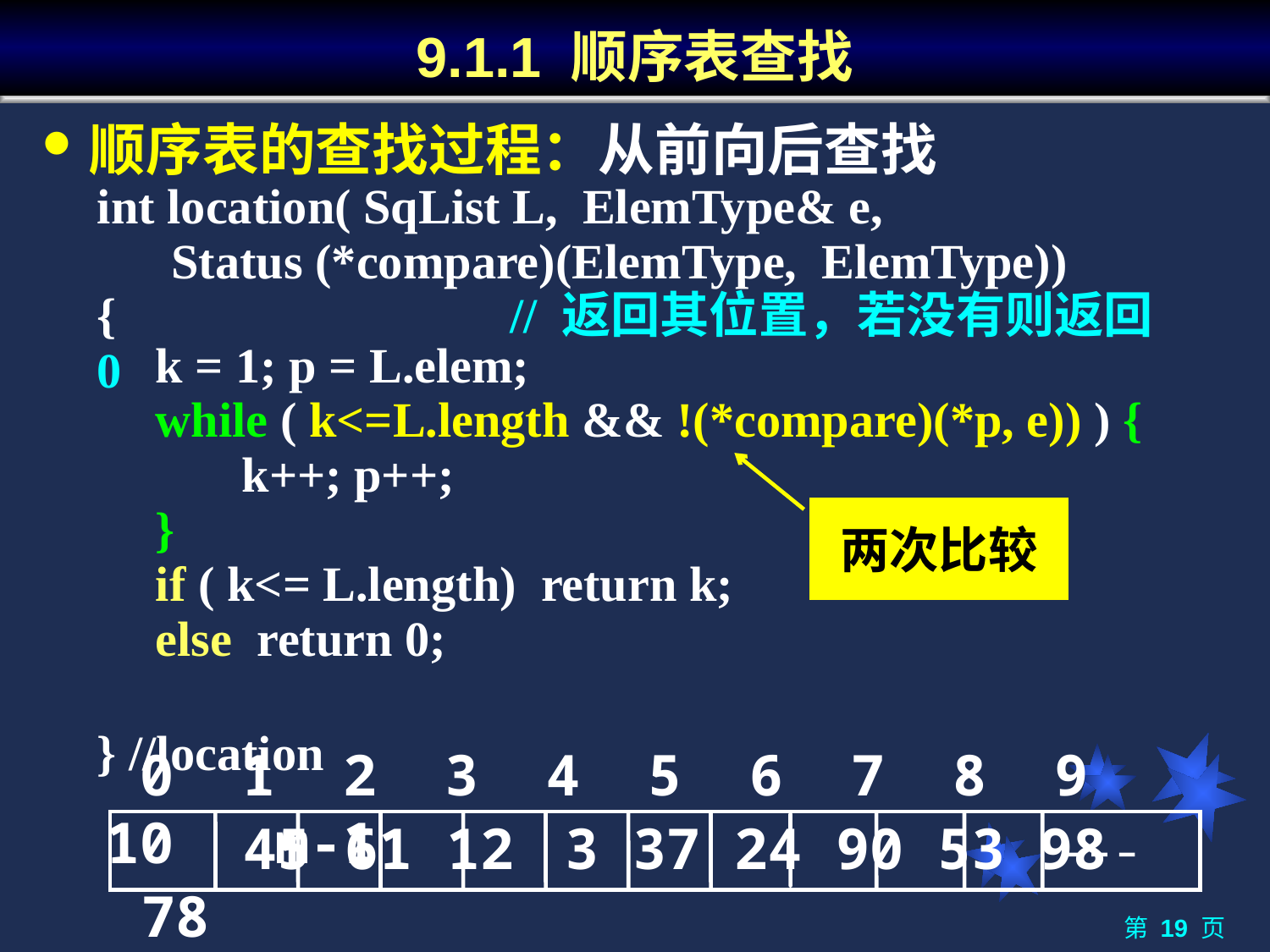

# 9.1.1 顺序表查找
顺序表的查找过程：从前向后查找
int location( SqList L,  ElemType& e,
      Status (*compare)(ElemType,  ElemType))
{                                // 返回其位置，若没有则返回0

} //location
k = 1; p = L.elem;
while ( k<=L.length && !(*compare)(*p, e)) ) {
       k++; p++;
}
if ( k<= L.length)  return k;
else  return 0;
两次比较
 0  1  2  3  4  5  6  7  8  9 10   m-1
    45 61 12  3 37 24 90 53 98 78

第 19 页